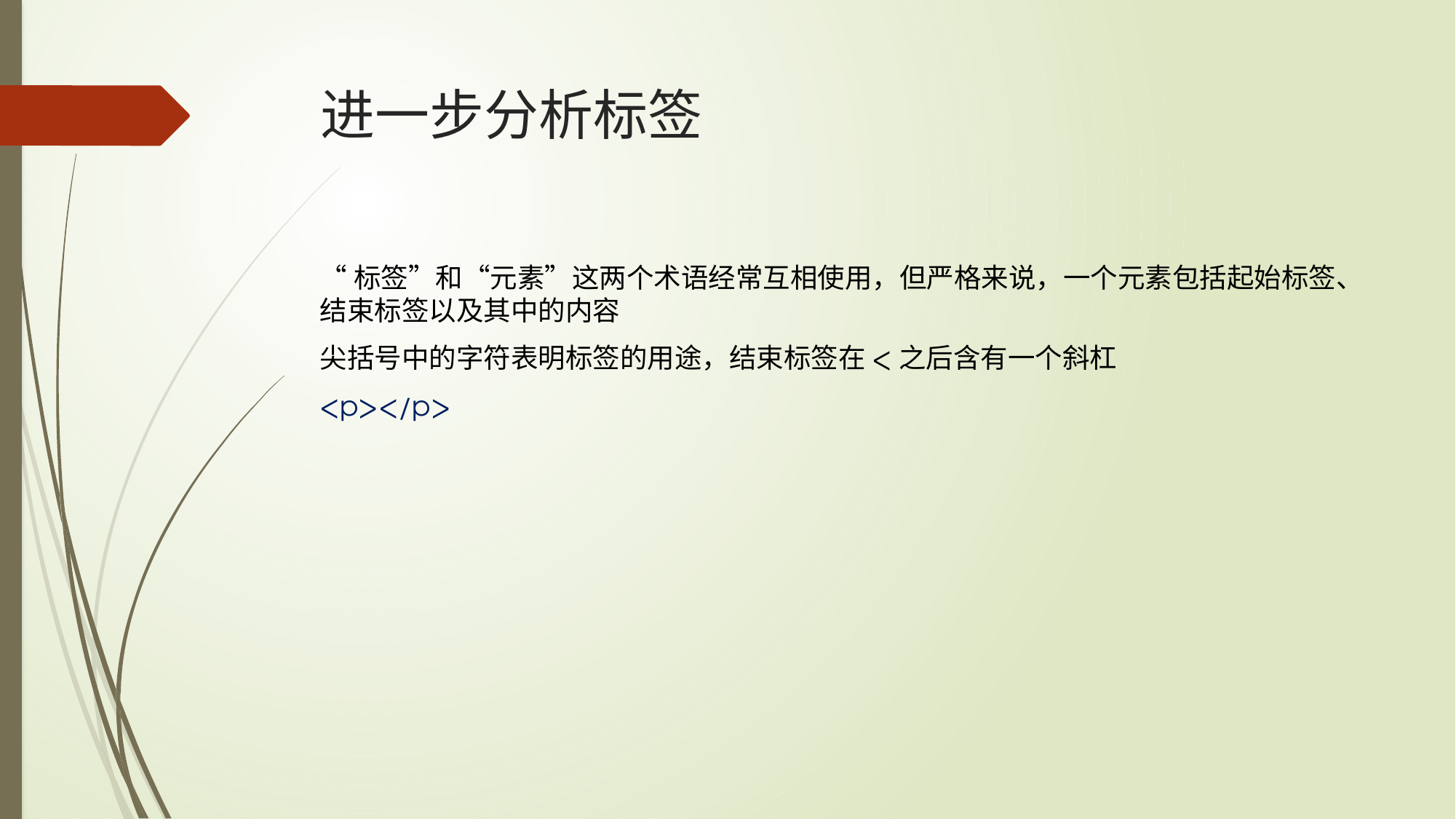

# 进一步分析标签
“标签”和“元素”这两个术语经常互相使用，但严格来说，一个元素包括起始标签、结束标签以及其中的内容
尖括号中的字符表明标签的用途，结束标签在<之后含有一个斜杠
<p></p>